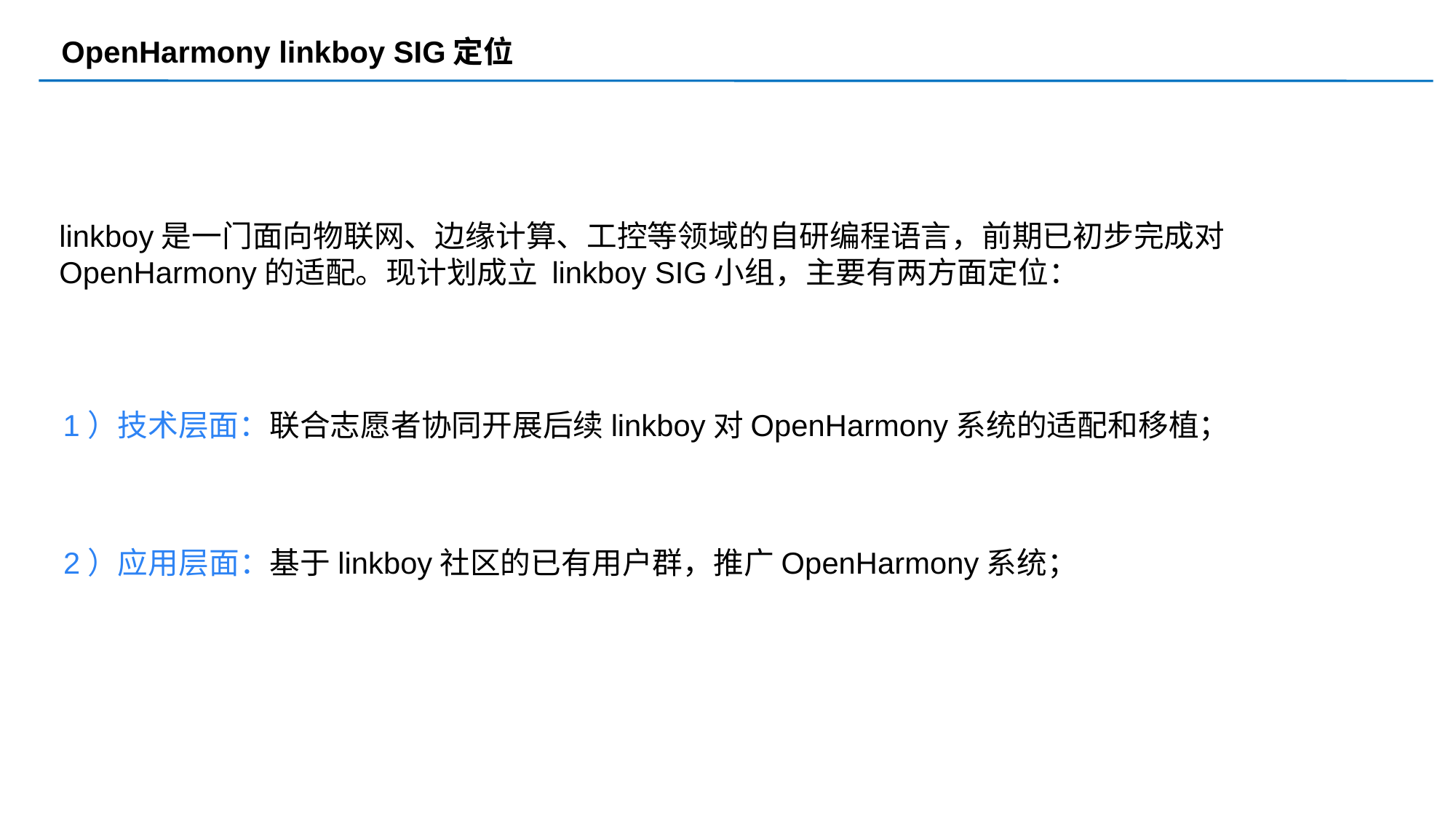

OpenHarmony linkboy SIG定位

linkboy是一门面向物联网、边缘计算、工控等领域的自研编程语言，前期已初步完成对OpenHarmony的适配。现计划成立 linkboy SIG小组，主要有两方面定位：
1）技术层面：联合志愿者协同开展后续linkboy对OpenHarmony系统的适配和移植；
2）应用层面：基于linkboy社区的已有用户群，推广OpenHarmony系统；